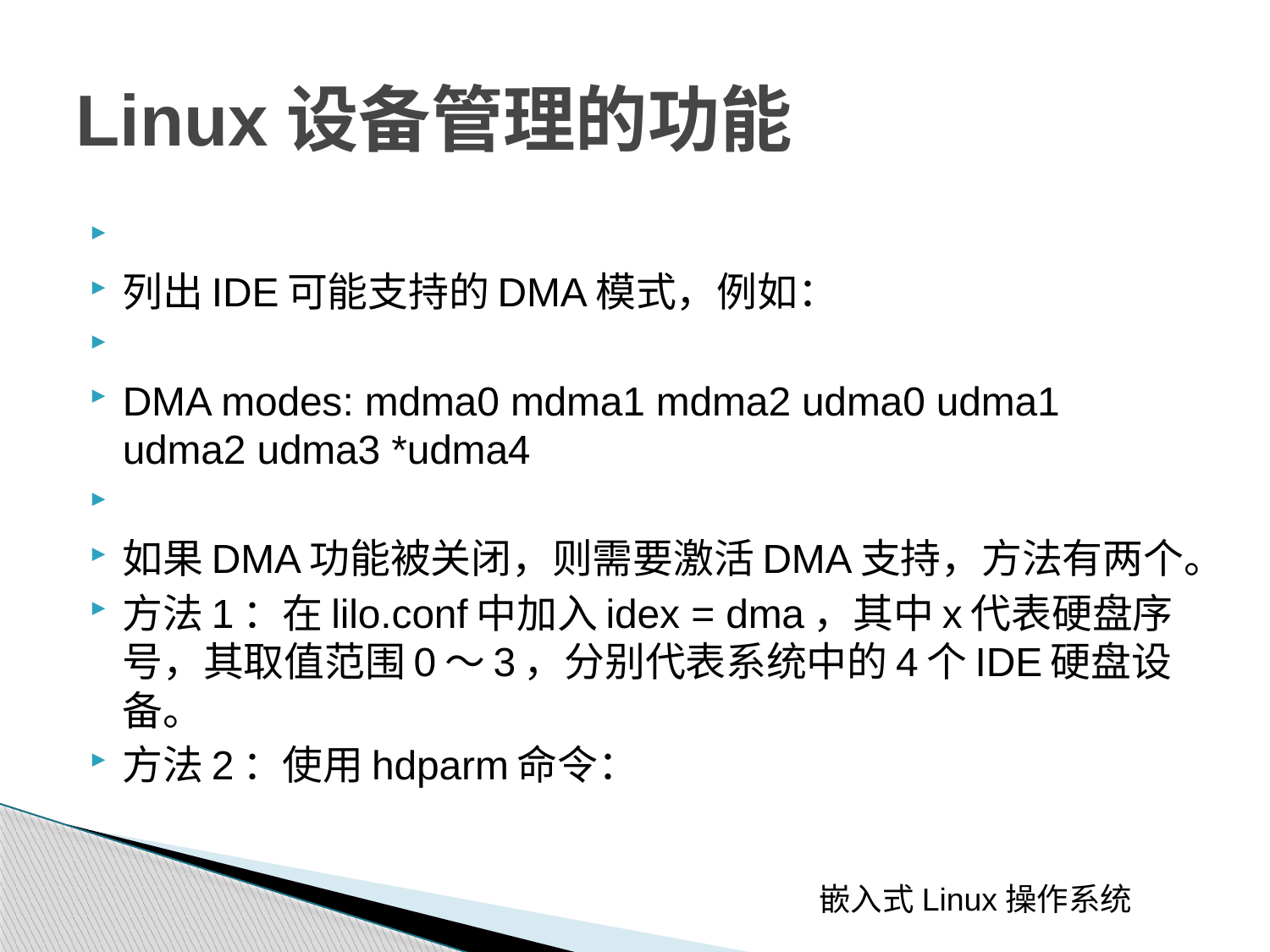

# Linux设备管理的功能

列出IDE可能支持的DMA模式，例如：

DMA modes: mdma0 mdma1 mdma2 udma0 udma1 udma2 udma3 *udma4

如果DMA功能被关闭，则需要激活DMA支持，方法有两个。
方法1：在lilo.conf中加入idex = dma，其中x代表硬盘序号，其取值范围0～3，分别代表系统中的4个IDE硬盘设备。
方法2：使用hdparm命令：

         嵌入式Linux操作系统